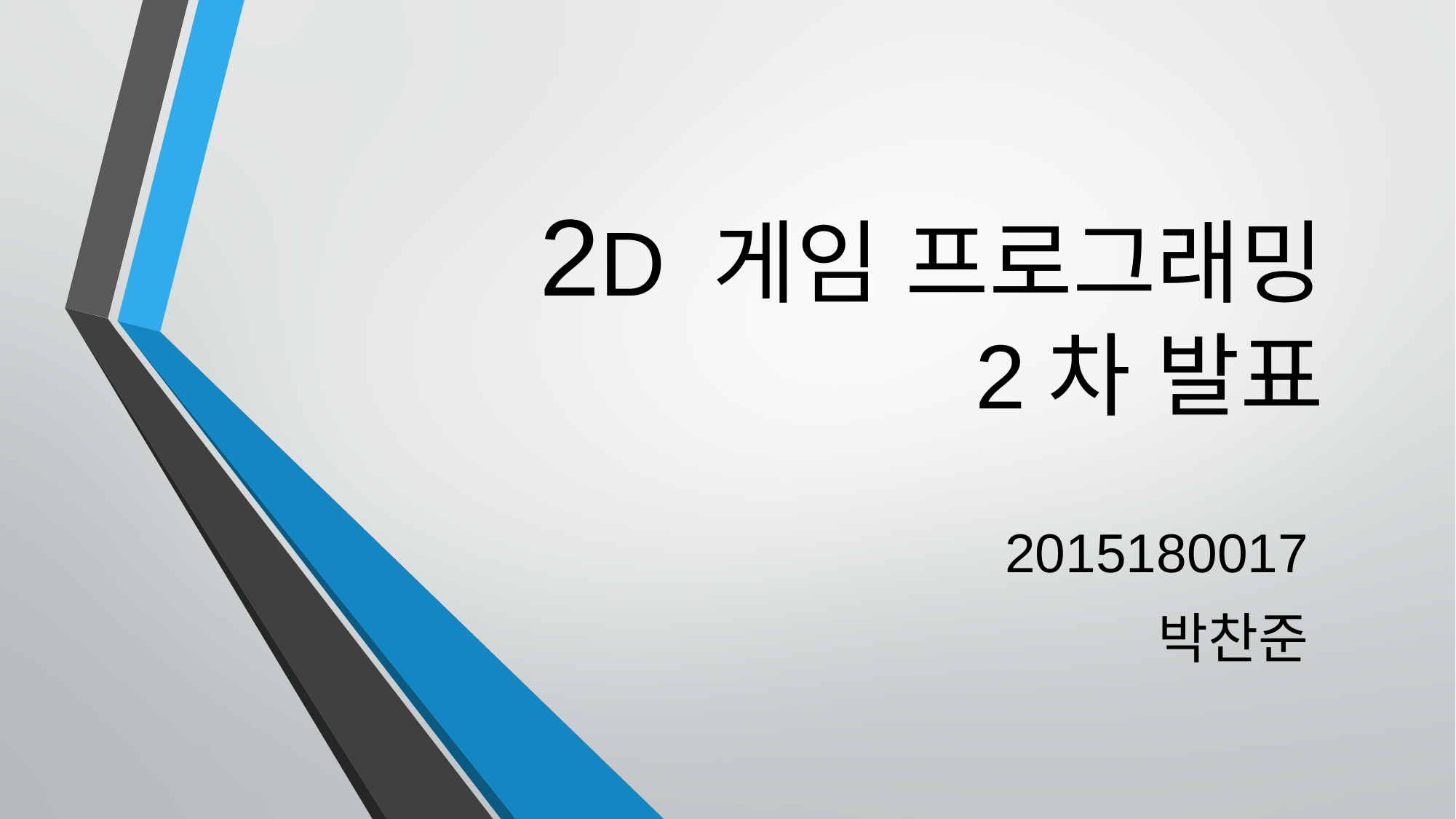

# 2D 게임 프로그래밍 2차 발표

                                    2015180017
                                             박찬준